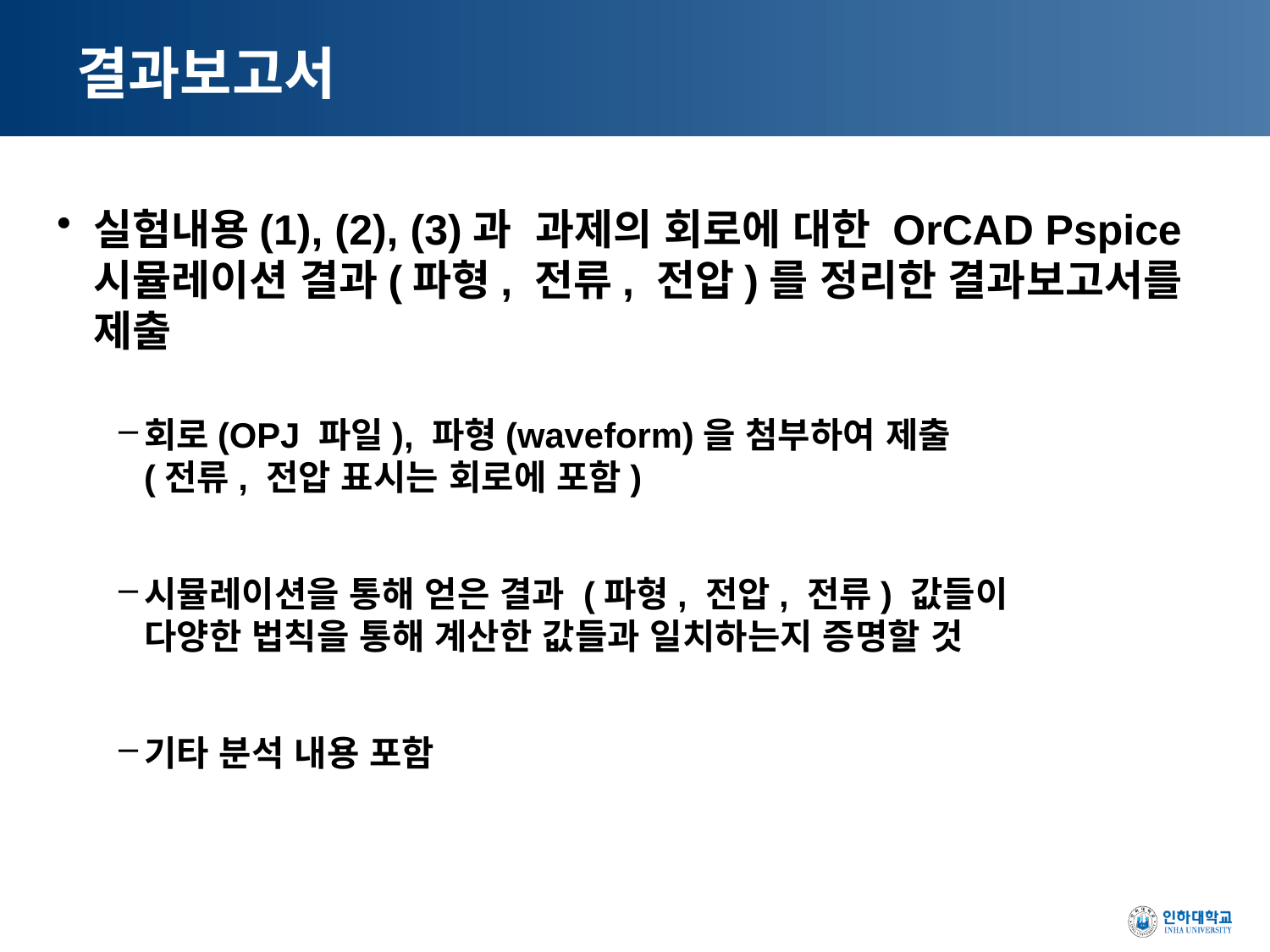

# 결과보고서
실험내용(1), (2), (3)과  과제의 회로에 대한 OrCAD Pspice
시뮬레이션 결과(파형, 전류, 전압)를 정리한 결과보고서를 제출
회로(OPJ 파일), 파형(waveform)을 첨부하여 제출
(전류, 전압 표시는 회로에 포함)

시뮬레이션을 통해 얻은 결과 (파형, 전압, 전류) 값들이
다양한 법칙을 통해 계산한 값들과 일치하는지 증명할 것

기타 분석 내용 포함